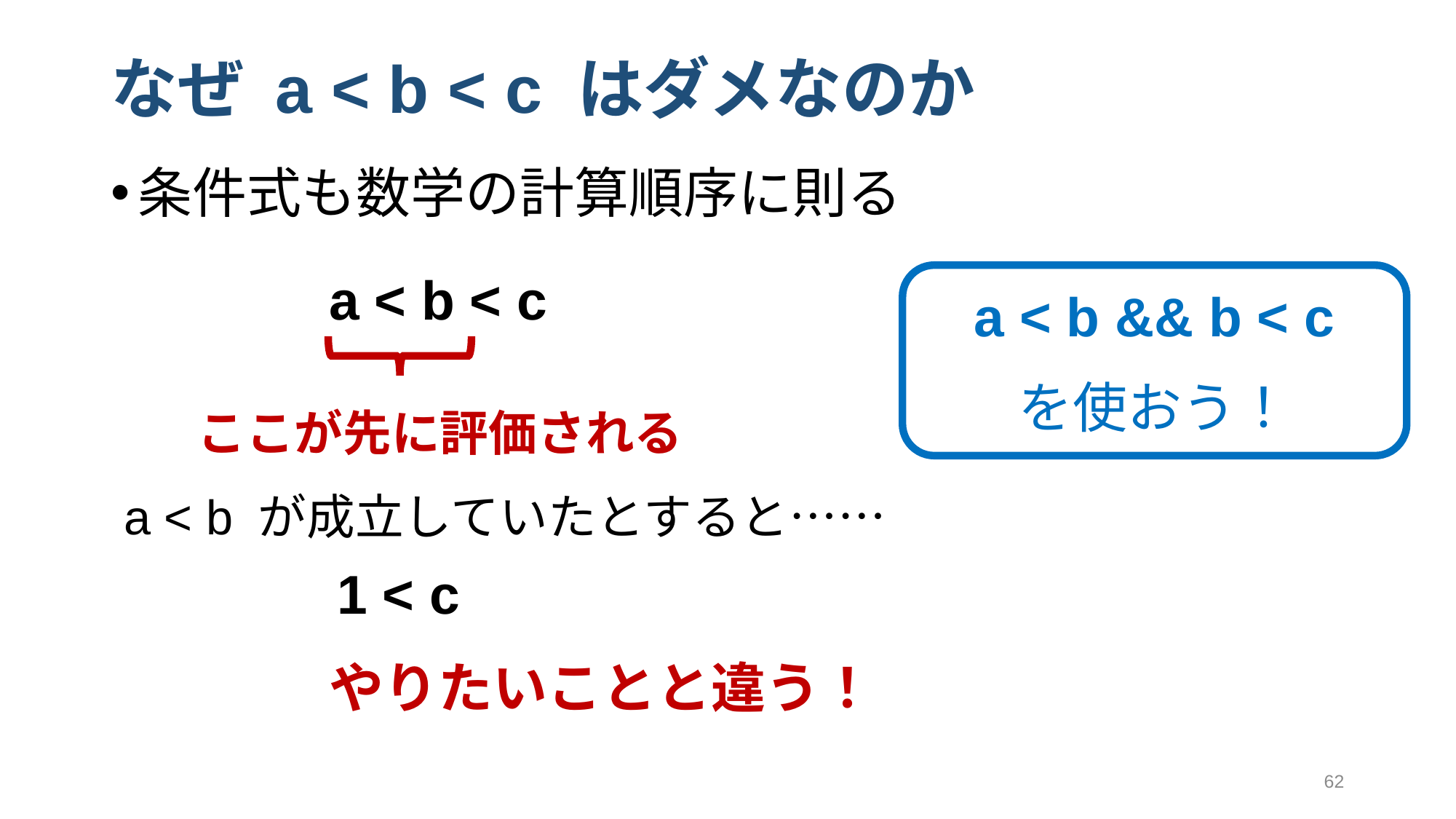

# なぜ a < b < c はダメなのか
条件式も数学の計算順序に則る
		a < b < c
　 　　   1 < c
　　　　やりたいことと違う！

a < b && b < c
を使おう！

　　　  ここが先に評価される

       a < b が成立していたとすると……
62